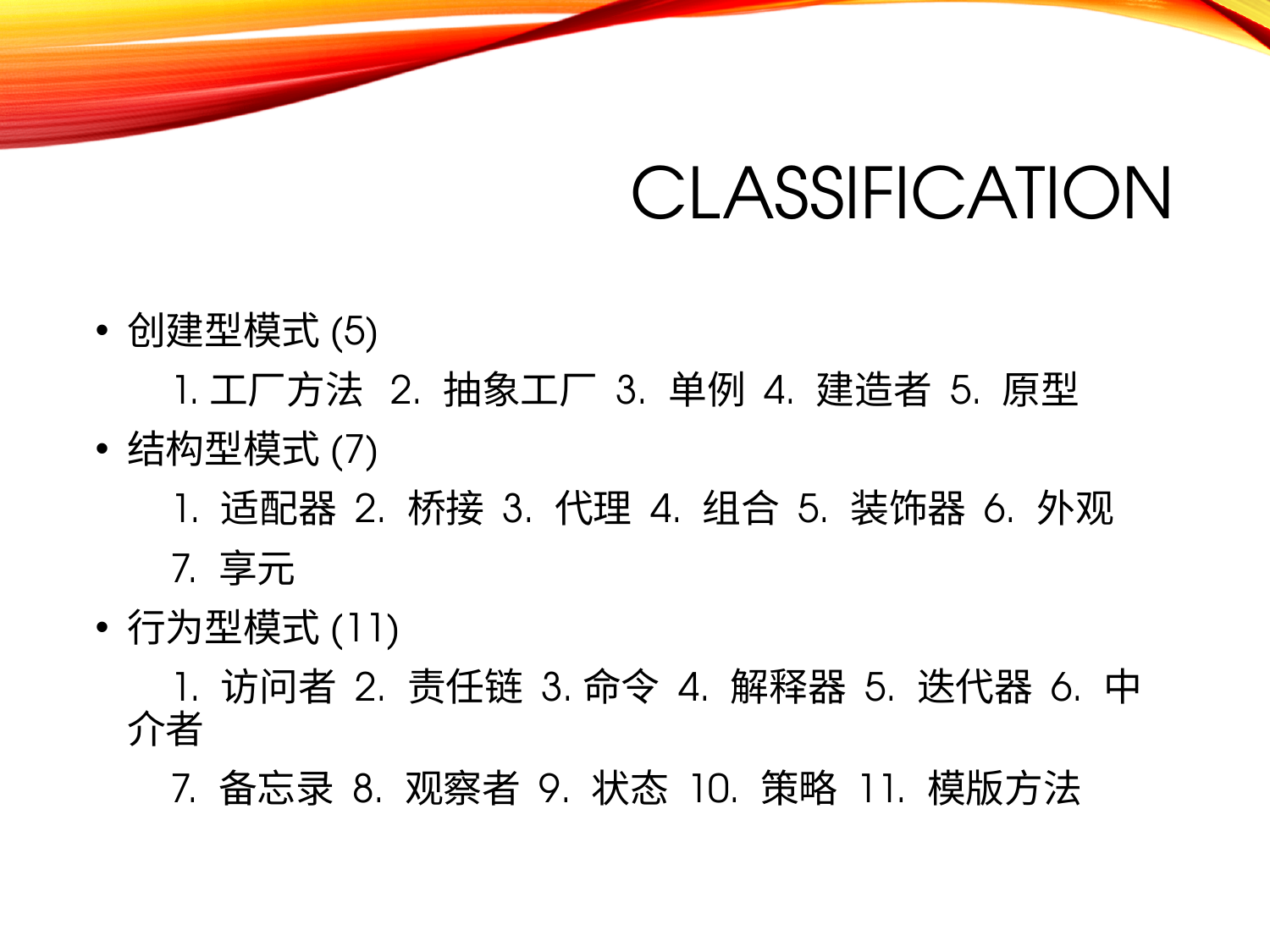

# Classification
创建型模式(5)
  	    1.工厂方法  2. 抽象工厂 3. 单例 4. 建造者 5. 原型
结构型模式(7)
       1. 适配器 2. 桥接 3. 代理 4. 组合 5. 装饰器 6. 外观
       7. 享元
行为型模式(11)
       1. 访问者 2. 责任链 3.命令 4. 解释器 5. 迭代器 6. 中介者
       7. 备忘录 8. 观察者 9. 状态 10. 策略 11. 模版方法